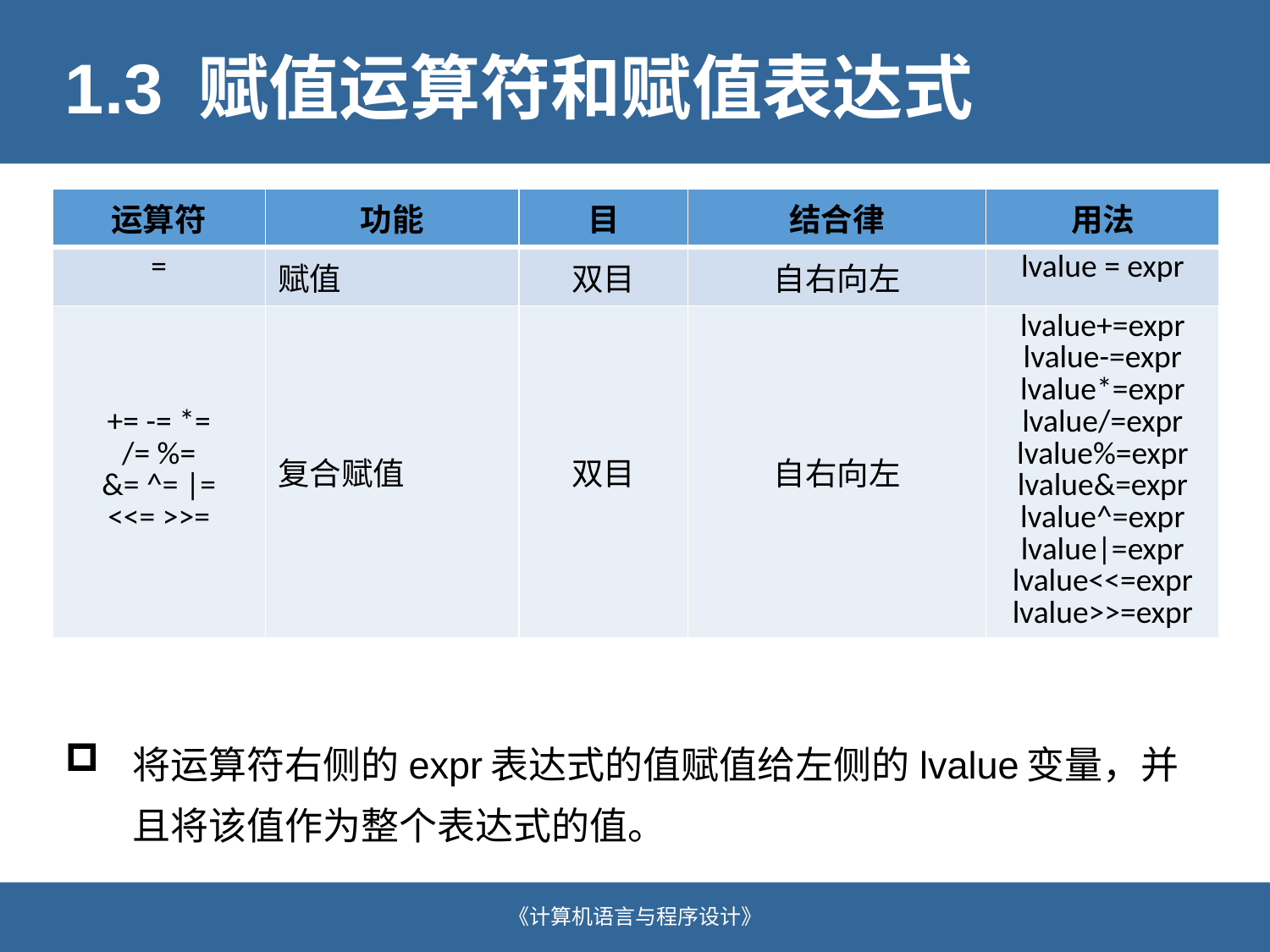

# 1.3 赋值运算符和赋值表达式
| 运算符 | 功能 | 目 | 结合律 | 用法 |
| --- | --- | --- | --- | --- |
| = | 赋值 | 双目 | 自右向左 | lvalue = expr |
| += -= \*= /= %= &= ^= |= <<= >>= | 复合赋值 | 双目 | 自右向左 | lvalue+=expr lvalue-=expr lvalue\*=expr lvalue/=expr lvalue%=expr lvalue&=expr lvalue^=expr lvalue|=expr lvalue<<=expr lvalue>>=expr |
将运算符右侧的expr表达式的值赋值给左侧的lvalue变量，并且将该值作为整个表达式的值。

《计算机语言与程序设计》
29